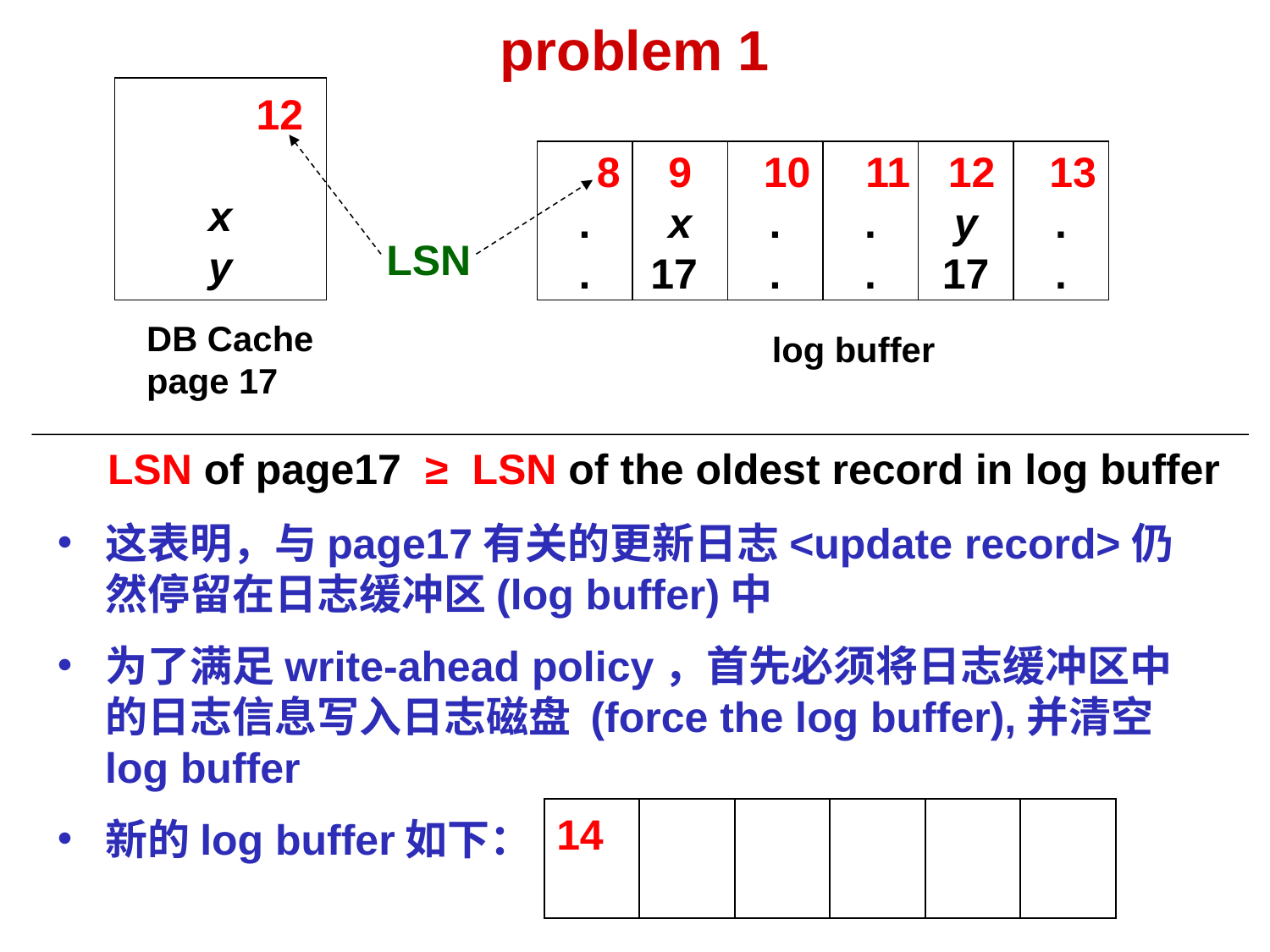

# problem 1
          12

x
y

    8
.
.
9
x
17
  10
.
.
   11
.
.
 12
y
17
  13
.
.

LSN
DB Cache
page 17
log buffer

LSN of page17  ≥  LSN of the oldest record in log buffer
这表明，与page17有关的更新日志<update record>仍然停留在日志缓冲区(log buffer)中
为了满足write-ahead policy，首先必须将日志缓冲区中的日志信息写入日志磁盘 (force the log buffer),并清空log buffer
新的log buffer如下：
14